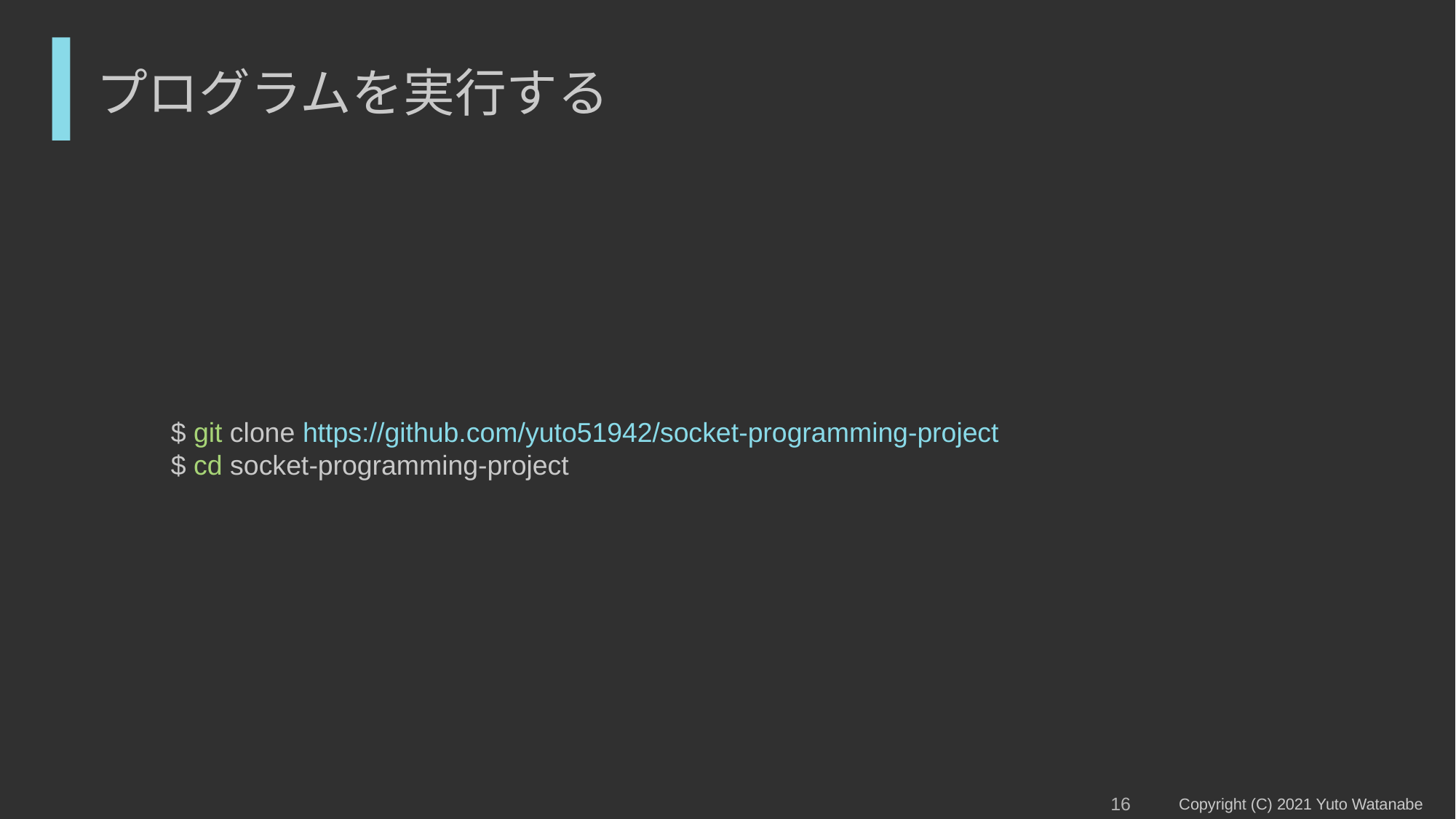

# プログラムを実行する
$ git clone https://github.com/yuto51942/socket-programming-project
$ cd socket-programming-project
16